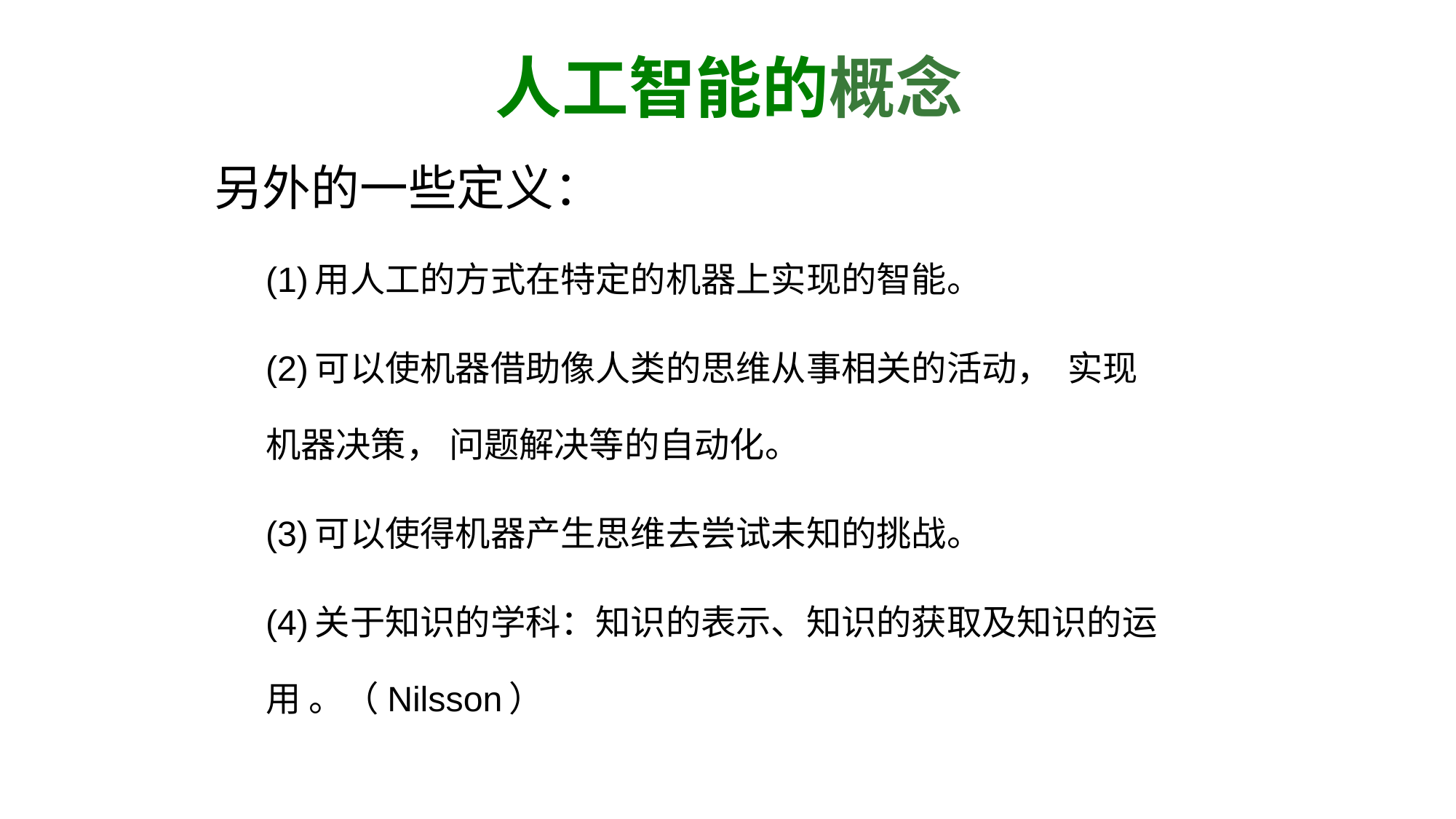

人工智能的概念
另外的一些定义：
(1)用人工的方式在特定的机器上实现的智能。
(2)可以使机器借助像人类的思维从事相关的活动，  实现机器决策， 问题解决等的自动化。
(3)可以使得机器产生思维去尝试未知的挑战。
(4)关于知识的学科：知识的表示、知识的获取及知识的运用 。（Nilsson）